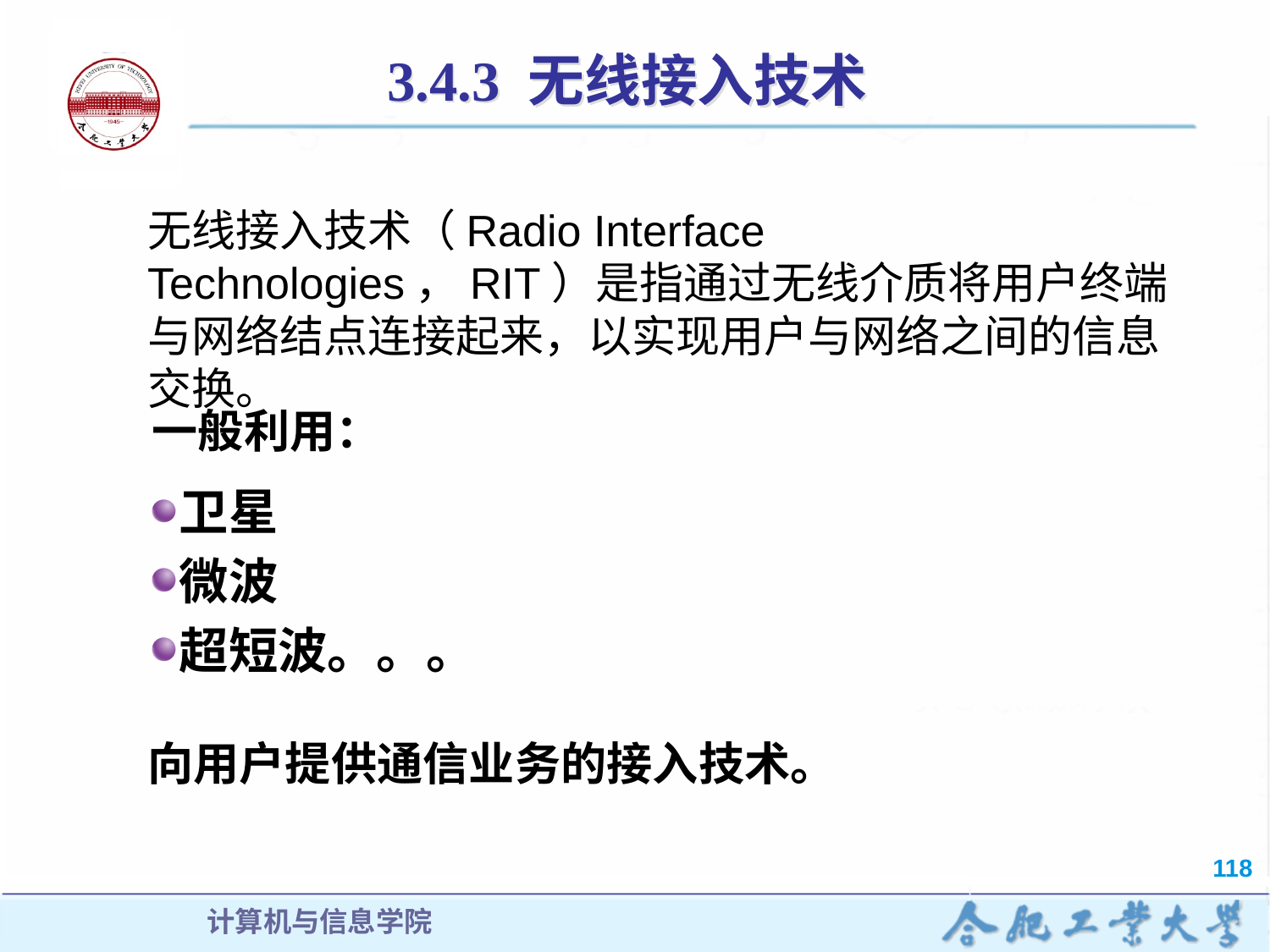

# 3.4.3 无线接入技术
无线接入技术（Radio Interface Technologies，RIT）是指通过无线介质将用户终端与网络结点连接起来，以实现用户与网络之间的信息交换。
一般利用：
卫星
微波
超短波。。。
向用户提供通信业务的接入技术。